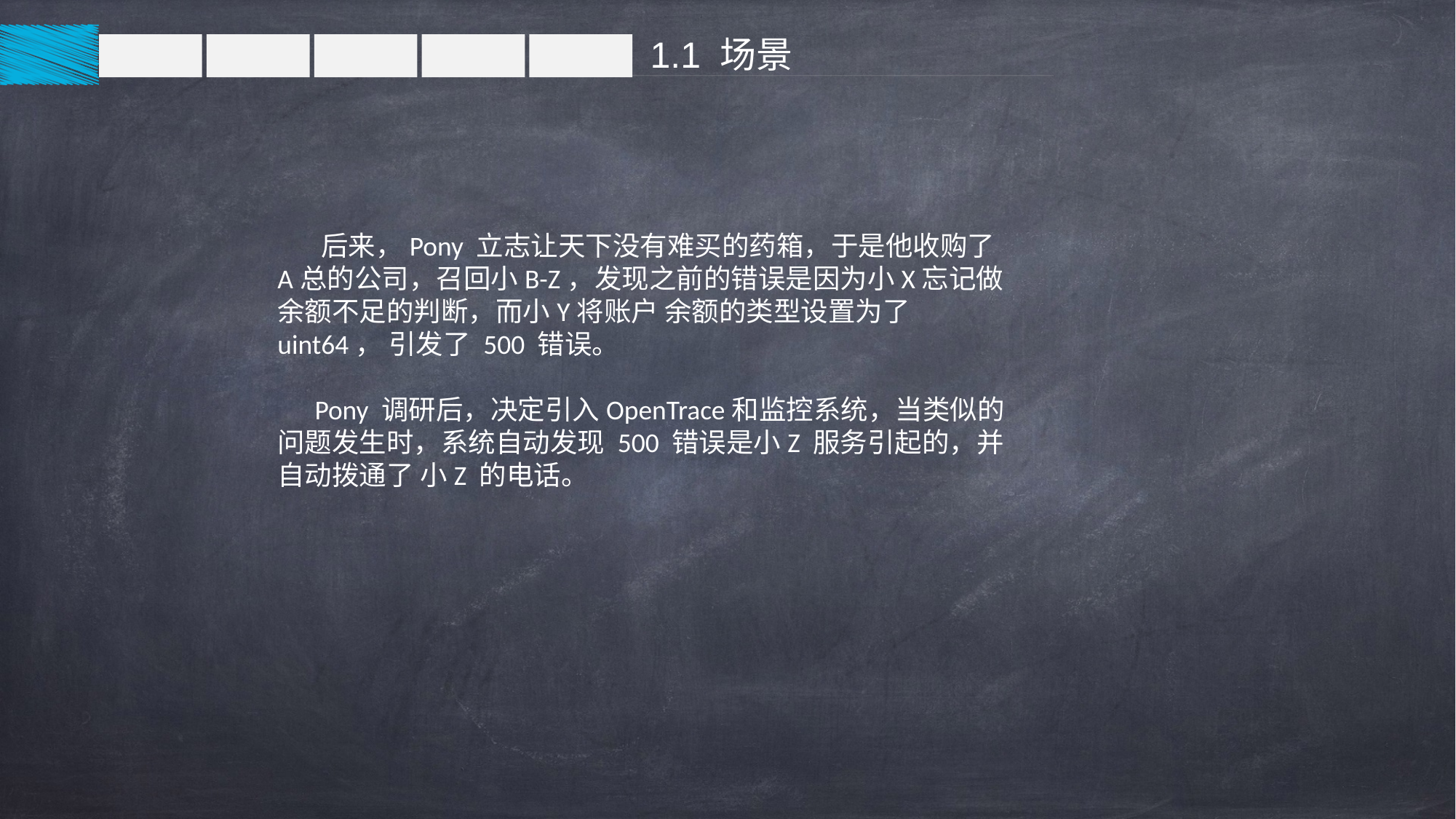

1.1 场景

      后来，Pony 立志让天下没有难买的药箱，于是他收购了 A总的公司，召回小B-Z，发现之前的错误是因为小X忘记做余额不足的判断，而小Y将账户 余额的类型设置为了 uint64， 引发了 500 错误。

      Pony 调研后，决定引入OpenTrace和监控系统，当类似的问题发生时，系统自动发现 500 错误是小Z 服务引起的，并自动拨通了 小Z 的电话。